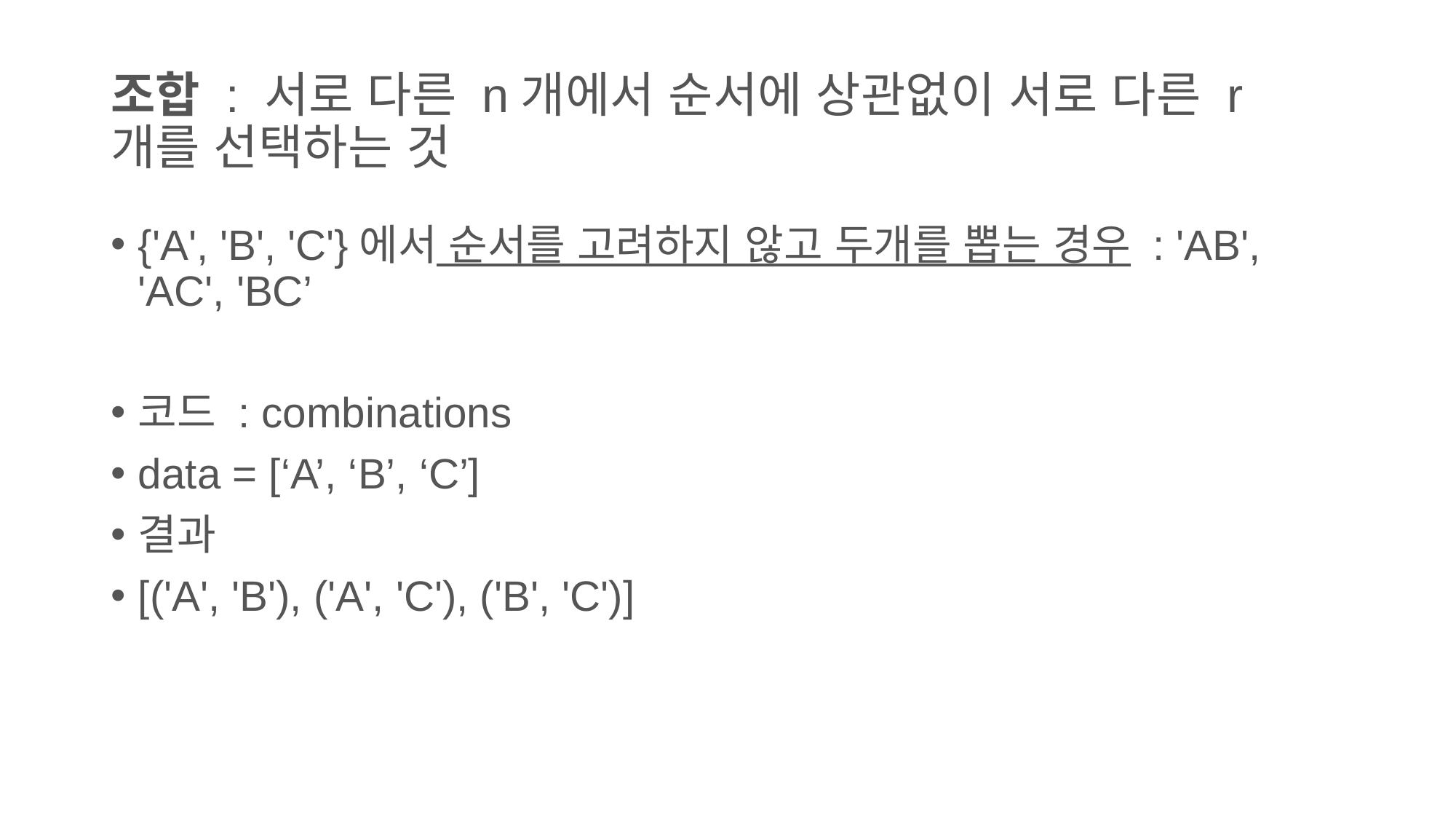

# 조합 : 서로 다른 n개에서 순서에 상관없이 서로 다른 r개를 선택하는 것
{'A', 'B', 'C'}에서 순서를 고려하지 않고 두개를 뽑는 경우 : 'AB', 'AC', 'BC’

코드 : combinations
data = [‘A’, ‘B’, ‘C’]
결과
[('A', 'B'), ('A', 'C'), ('B', 'C')]